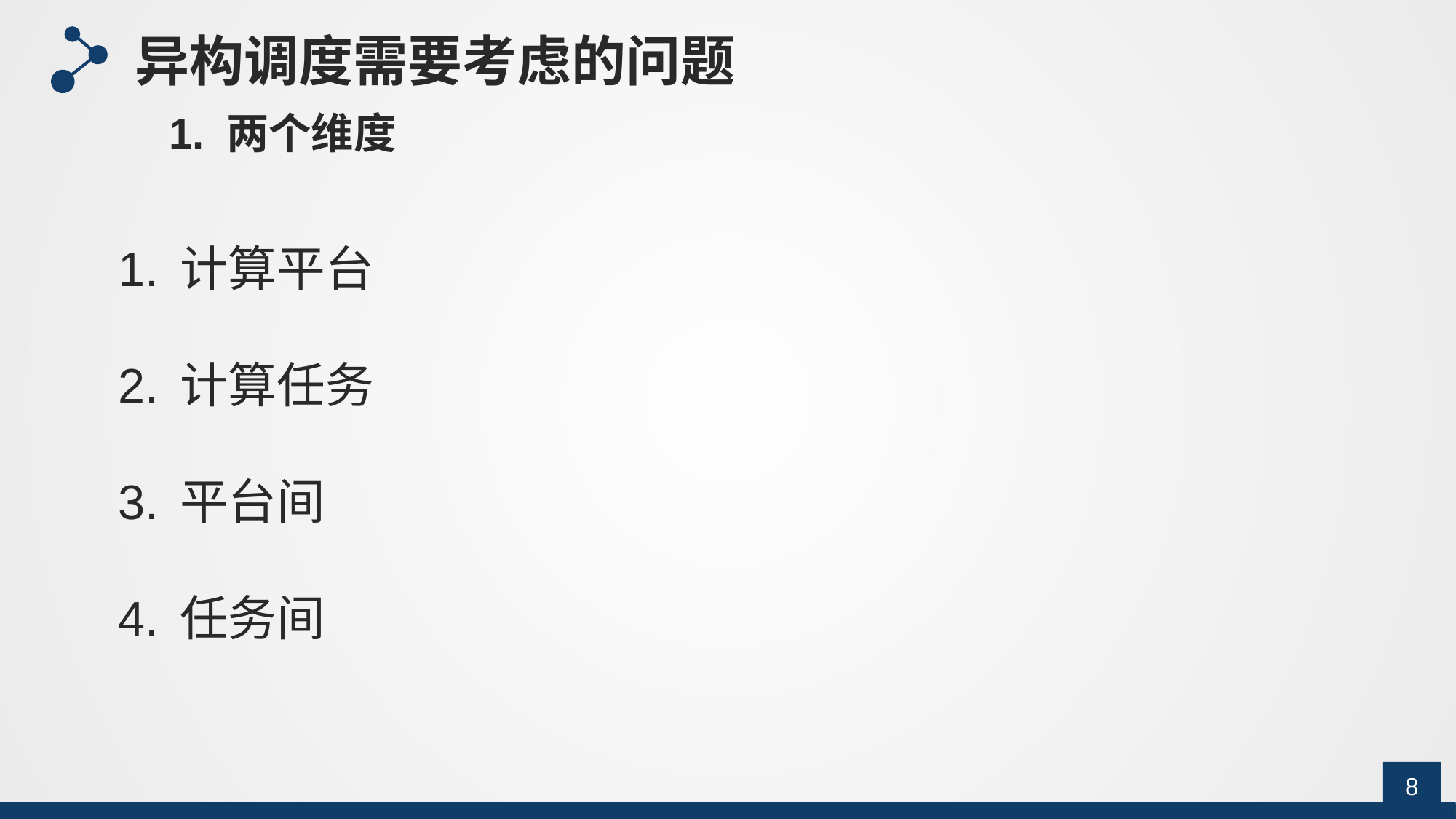

异构调度需要考虑的问题

1. 两个维度
计算平台

计算任务

平台间

任务间